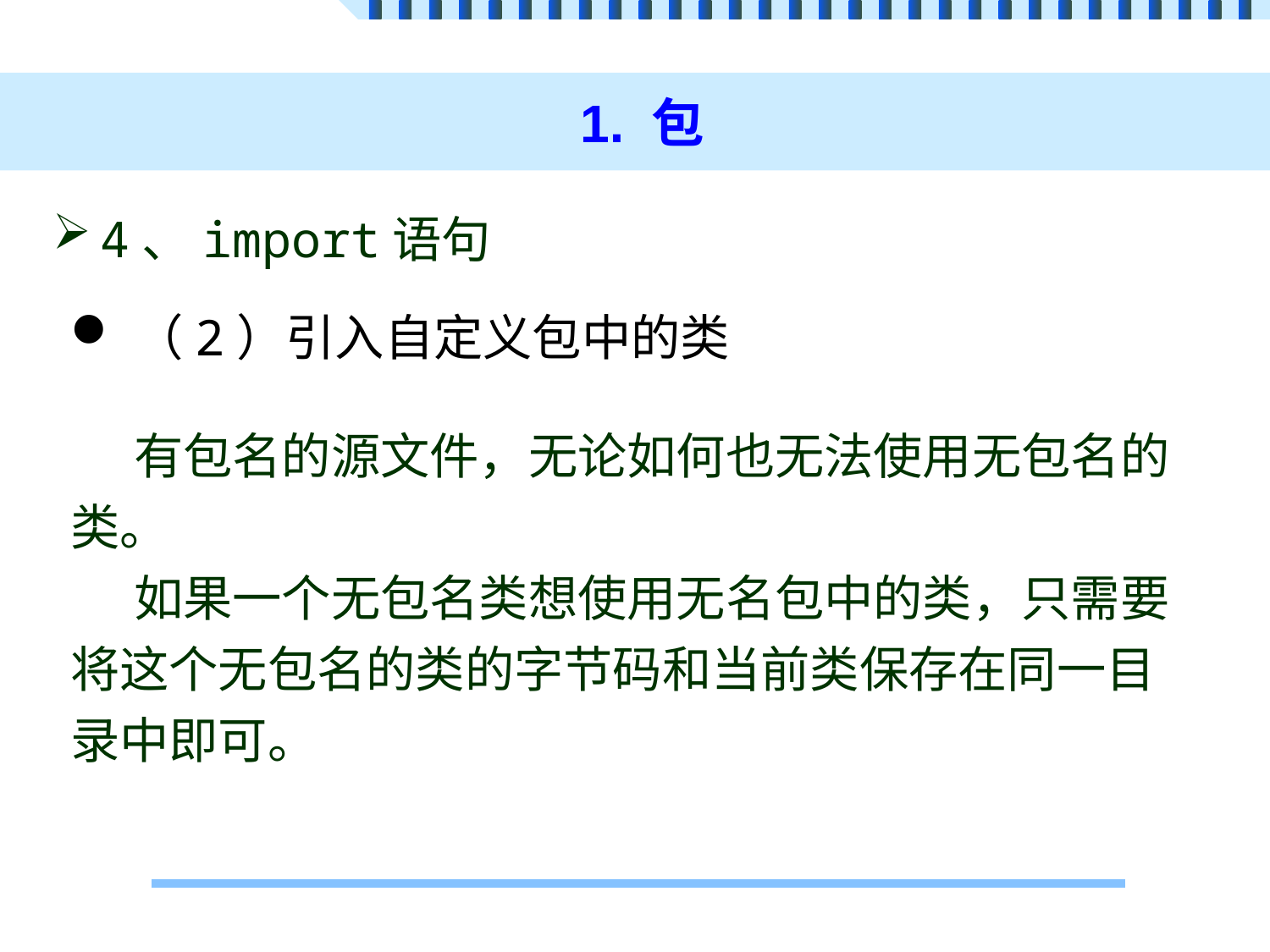

# 1. 包

4、import语句
（2）引入自定义包中的类
有包名的源文件，无论如何也无法使用无包名的类。
如果一个无包名类想使用无名包中的类，只需要将这个无包名的类的字节码和当前类保存在同一目录中即可。